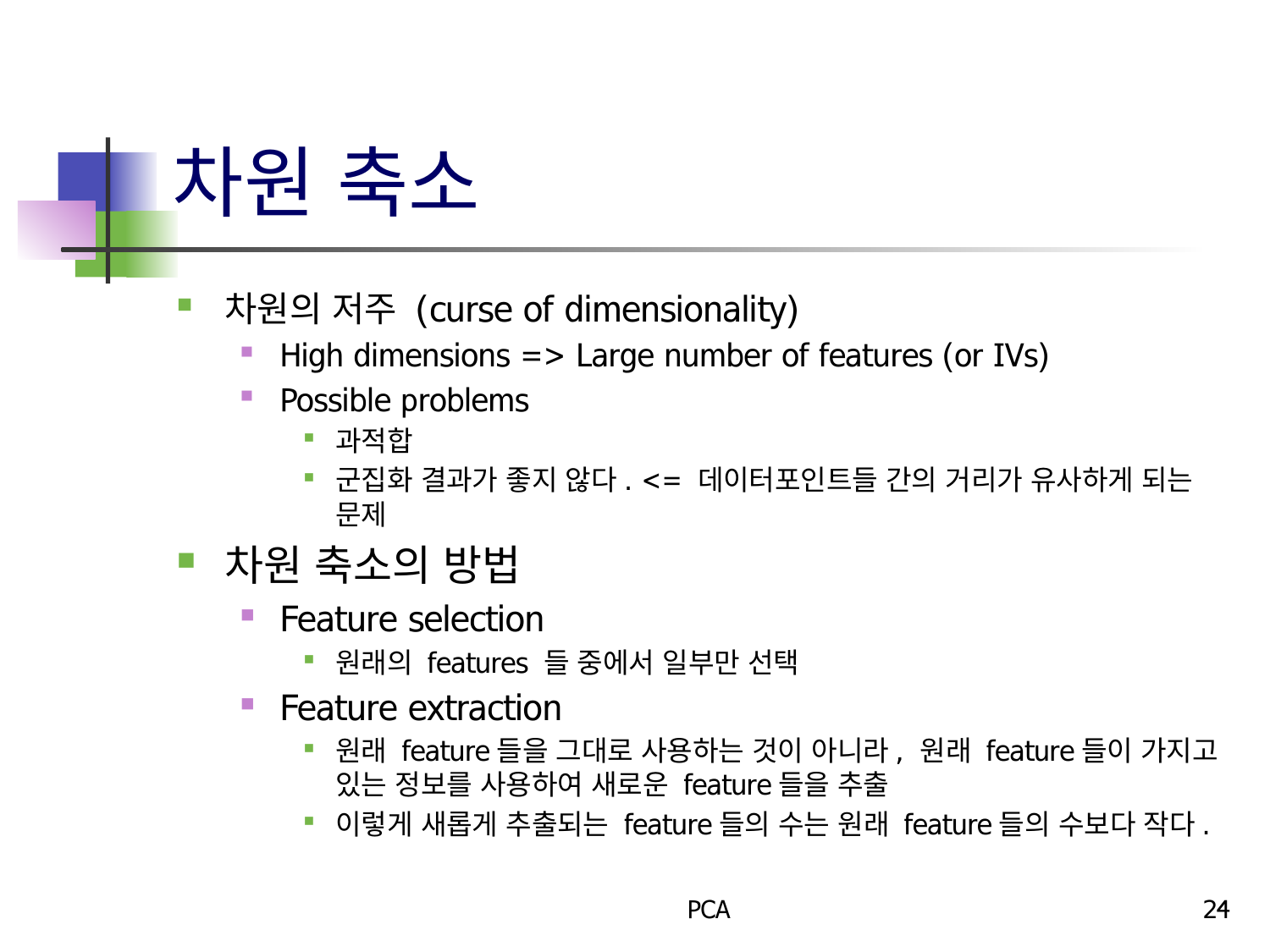

# 차원 축소
차원의 저주 (curse of dimensionality)
High dimensions => Large number of features (or IVs)
Possible problems
과적합
군집화 결과가 좋지 않다. <= 데이터포인트들 간의 거리가 유사하게 되는 문제
차원 축소의 방법
Feature selection
원래의 features 들 중에서 일부만 선택
Feature extraction
원래 feature들을 그대로 사용하는 것이 아니라, 원래 feature들이 가지고 있는 정보를 사용하여 새로운 feature들을 추출
이렇게 새롭게 추출되는 feature들의 수는 원래 feature들의 수보다 작다.
PCA
24